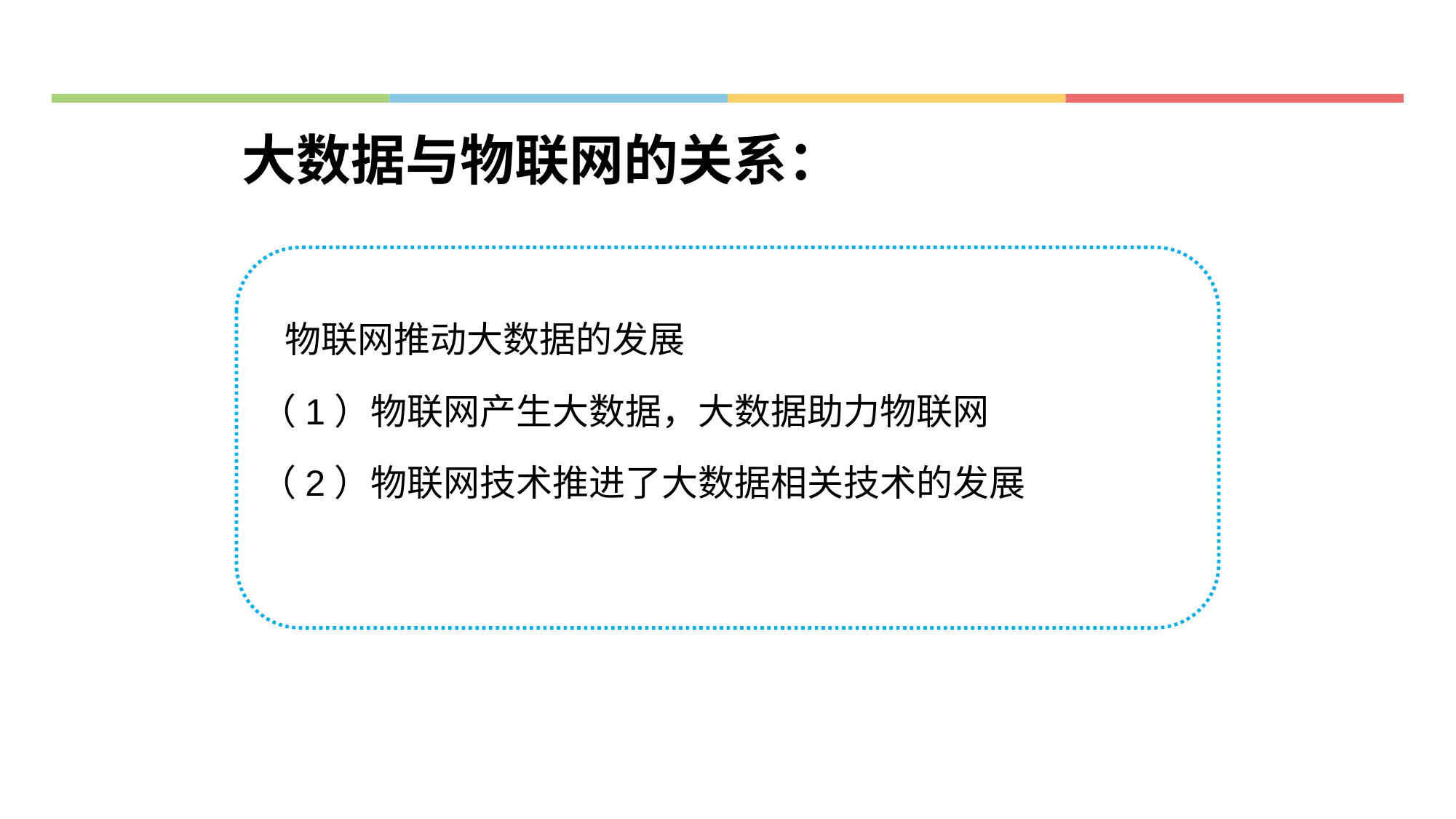

大数据与物联网的关系：

  物联网推动大数据的发展
（1）物联网产生大数据，大数据助力物联网
（2）物联网技术推进了大数据相关技术的发展